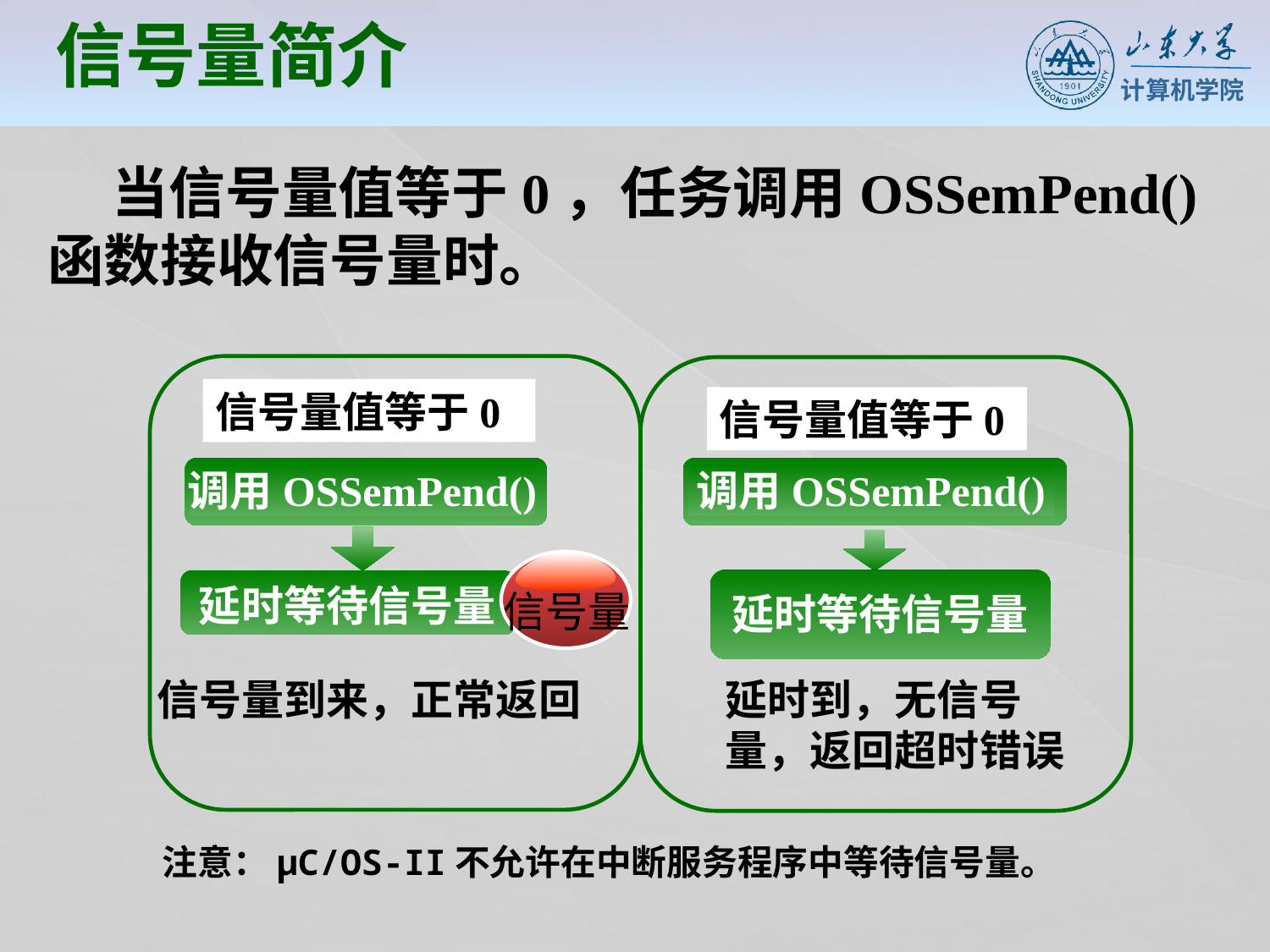

信号量简介
    当信号量值等于0，任务调用OSSemPend()函数接收信号量时。

信号量值等于0
信号量值等于0

调用OSSemPend()

调用OSSemPend()

信号量

延时等待信号量

延时等待信号量

信号量到来，正常返回
延时到，无信号量，返回超时错误
注意：μC/OS-II不允许在中断服务程序中等待信号量。